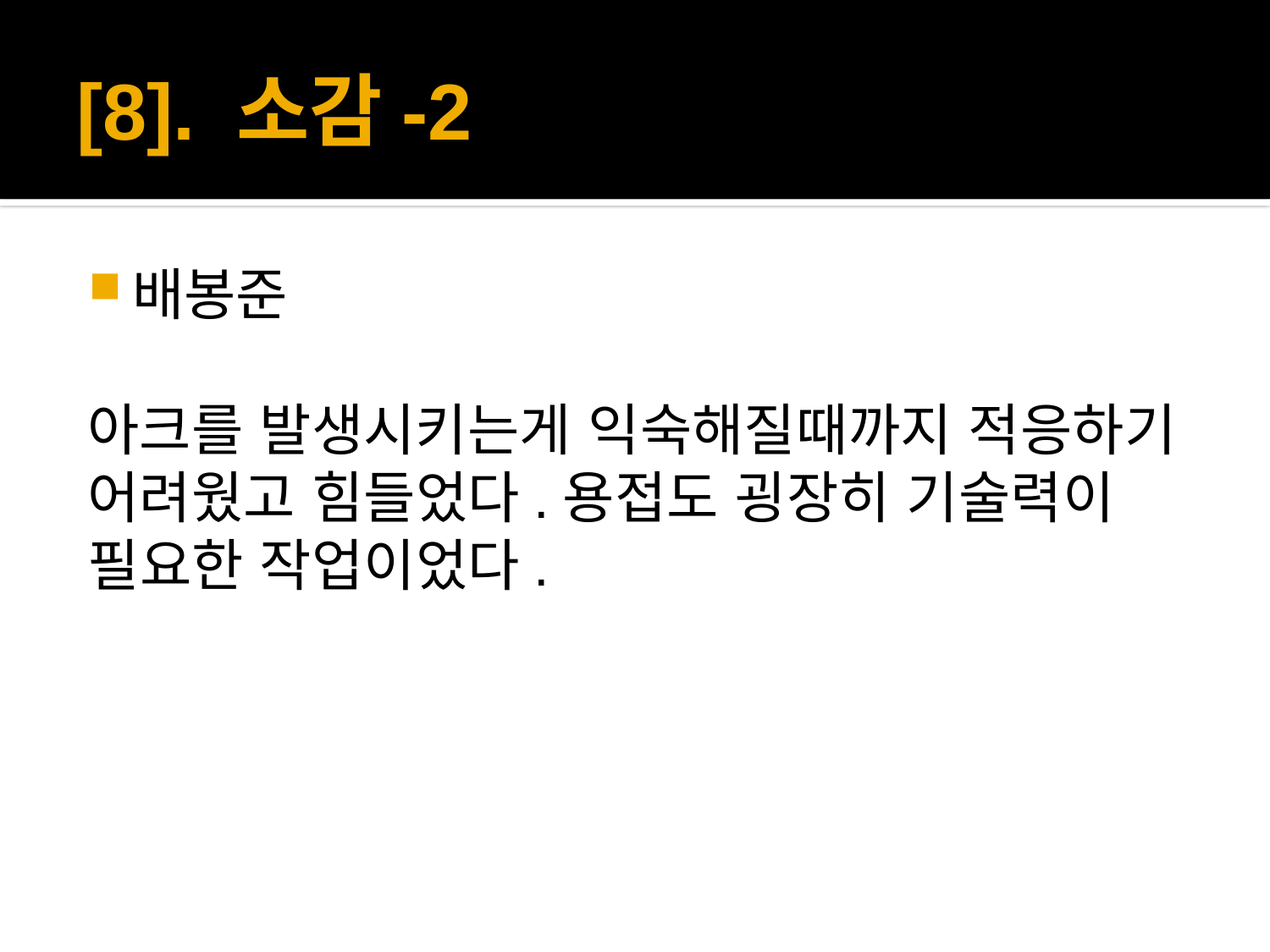

# [8]. 소감-2
배봉준

아크를 발생시키는게 익숙해질때까지 적응하기 어려웠고 힘들었다.용접도 굉장히 기술력이 필요한 작업이었다.